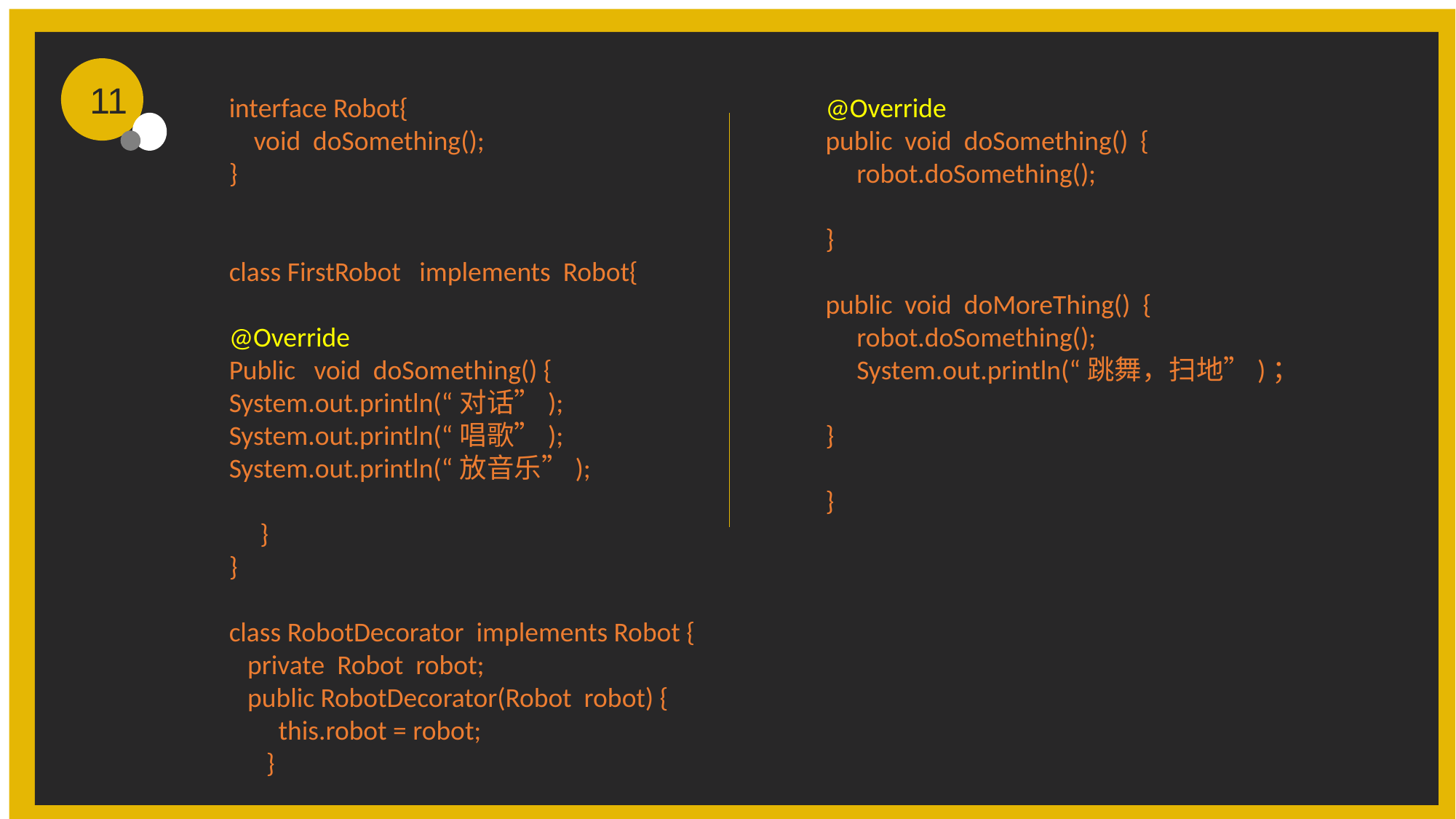

11

interface Robot{
    void  doSomething();
}

class FirstRobot   implements  Robot{

@Override
Public   void  doSomething() {
System.out.println(“对话”);
System.out.println(“唱歌”);
System.out.println(“放音乐”);

     }
}

class RobotDecorator  implements Robot {
   private  Robot  robot;
   public RobotDecorator(Robot  robot) {
        this.robot = robot;
      }

@Override
public  void  doSomething()  {
     robot.doSomething();

}

public  void  doMoreThing()  {
     robot.doSomething();
     System.out.println(“跳舞，扫地”)；

}

}